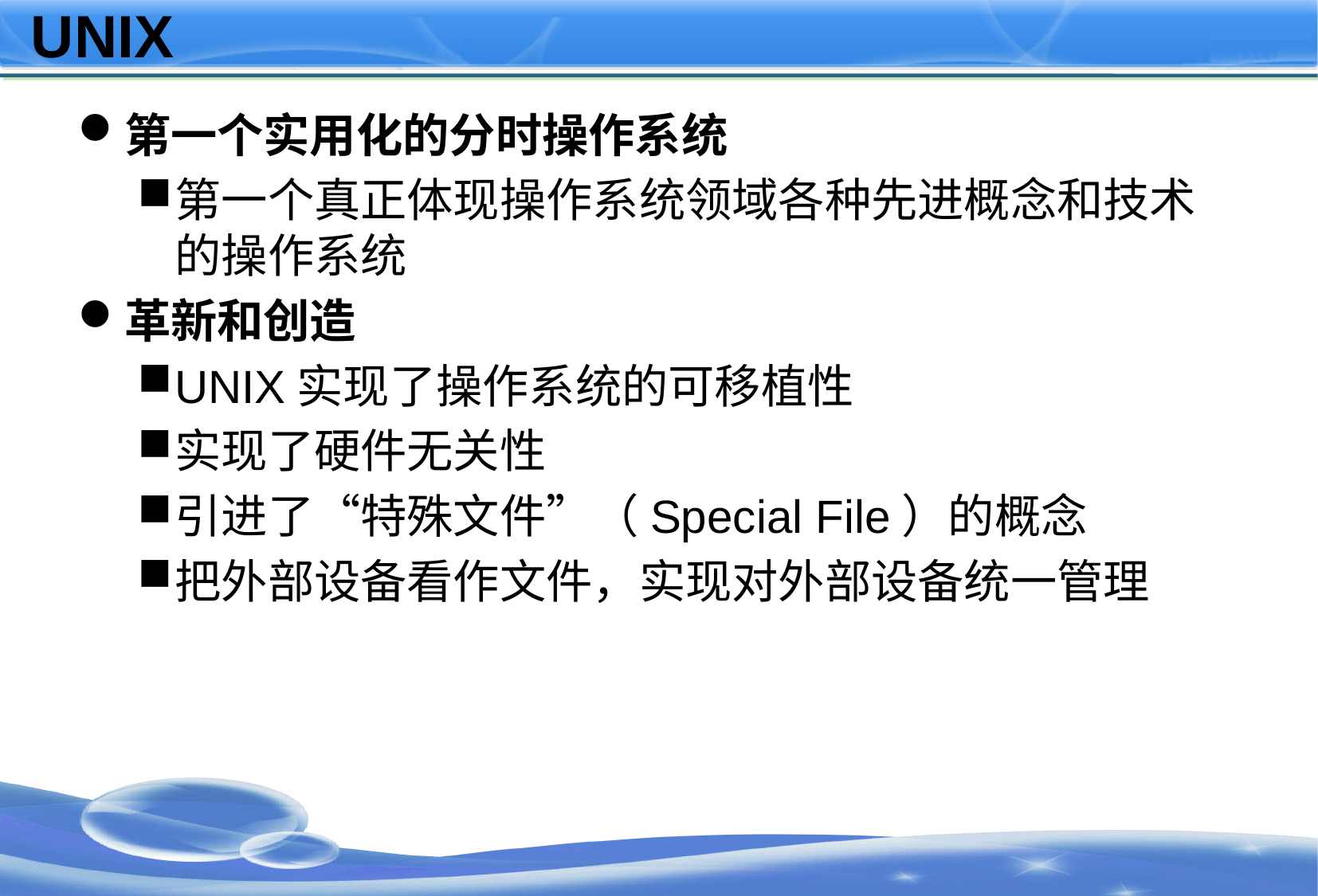

# UNIX
第一个实用化的分时操作系统
第一个真正体现操作系统领域各种先进概念和技术的操作系统
革新和创造
UNIX实现了操作系统的可移植性
实现了硬件无关性
引进了“特殊文件”（Special File）的概念
把外部设备看作文件，实现对外部设备统一管理